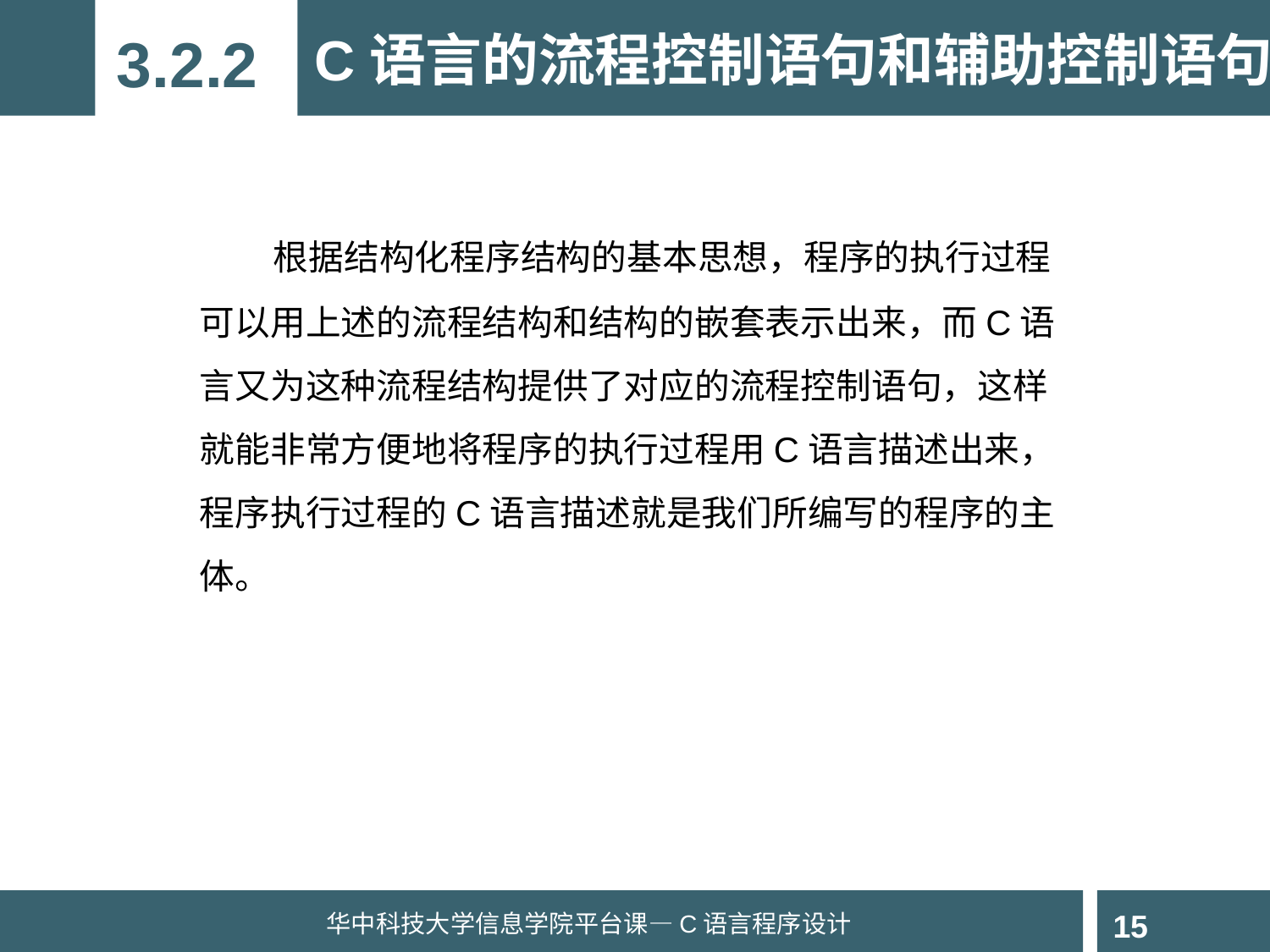

C语言的流程控制语句和辅助控制语句
3.2.2
          根据结构化程序结构的基本思想，程序的执行过程可以用上述的流程结构和结构的嵌套表示出来，而C语言又为这种流程结构提供了对应的流程控制语句，这样就能非常方便地将程序的执行过程用C语言描述出来，程序执行过程的C语言描述就是我们所编写的程序的主体。